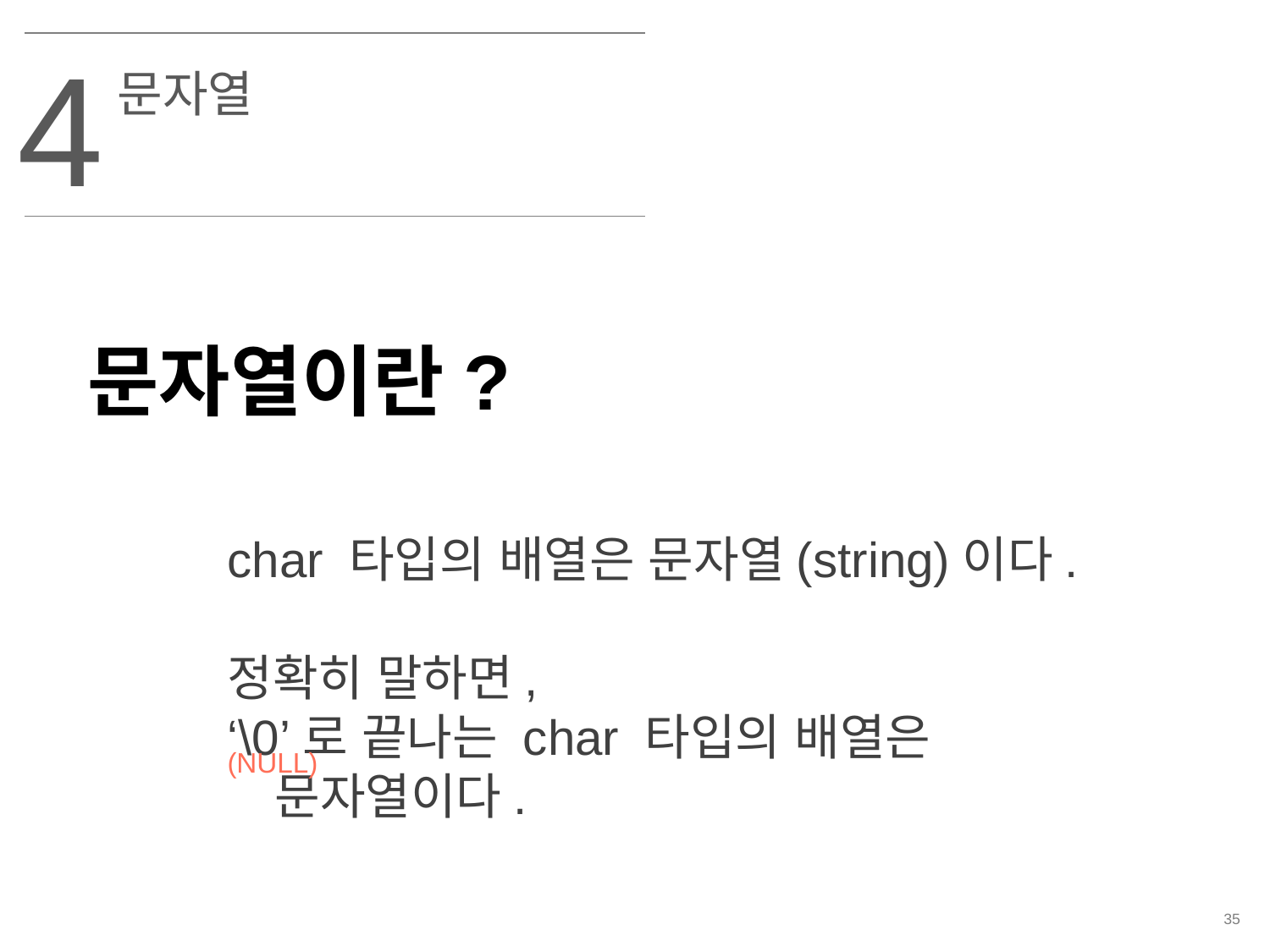

4
문자열
문자열이란?
char 타입의 배열은 문자열(string)이다.

정확히 말하면,
‘\0’로 끝나는 char 타입의 배열은 문자열이다.
(NULL)